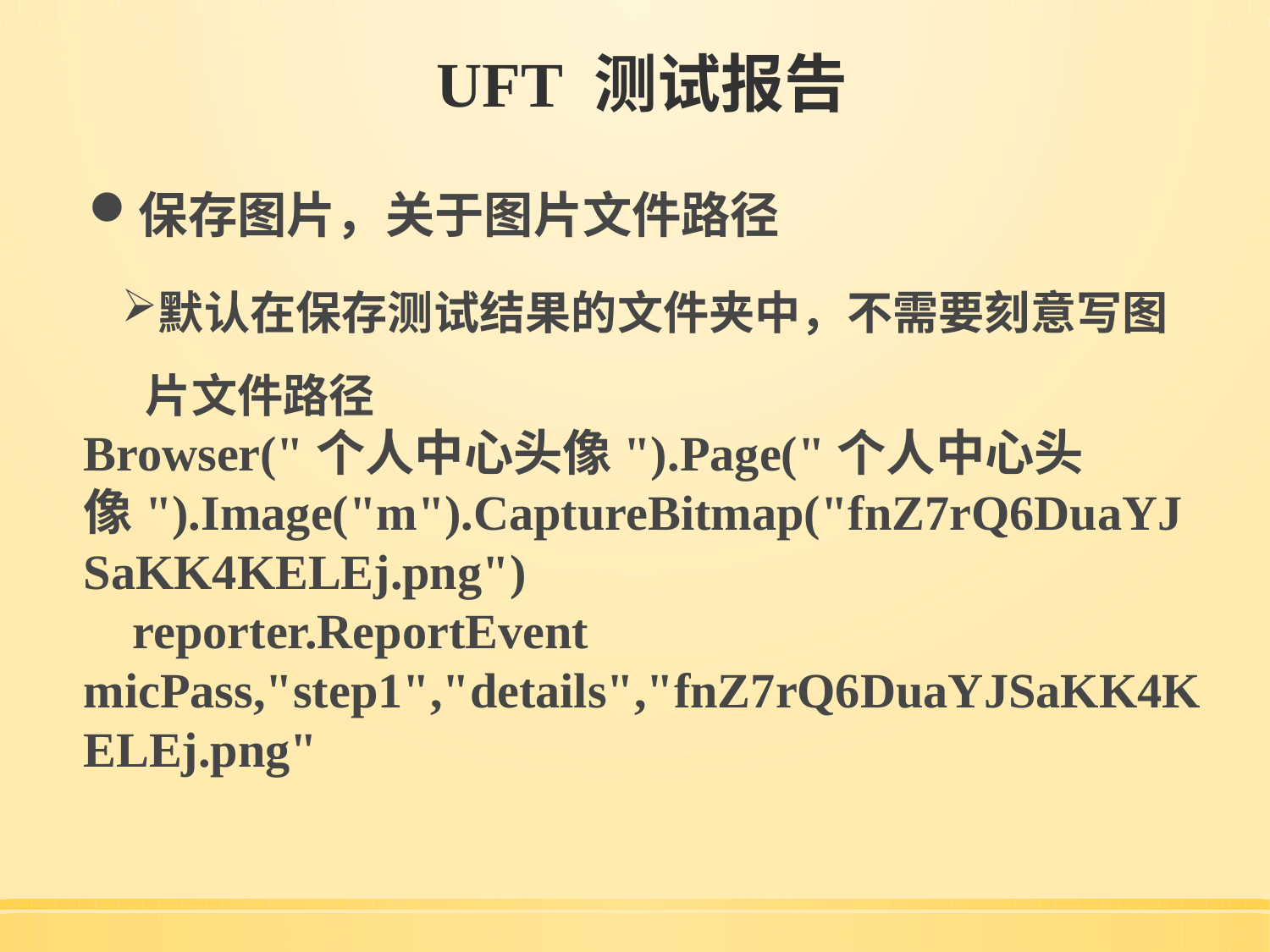

# UFT 测试报告
保存图片，关于图片文件路径
默认在保存测试结果的文件夹中，不需要刻意写图片文件路径
Browser("个人中心头像").Page("个人中心头像").Image("m").CaptureBitmap("fnZ7rQ6DuaYJSaKK4KELEj.png")
    reporter.ReportEvent micPass,"step1","details","fnZ7rQ6DuaYJSaKK4KELEj.png"